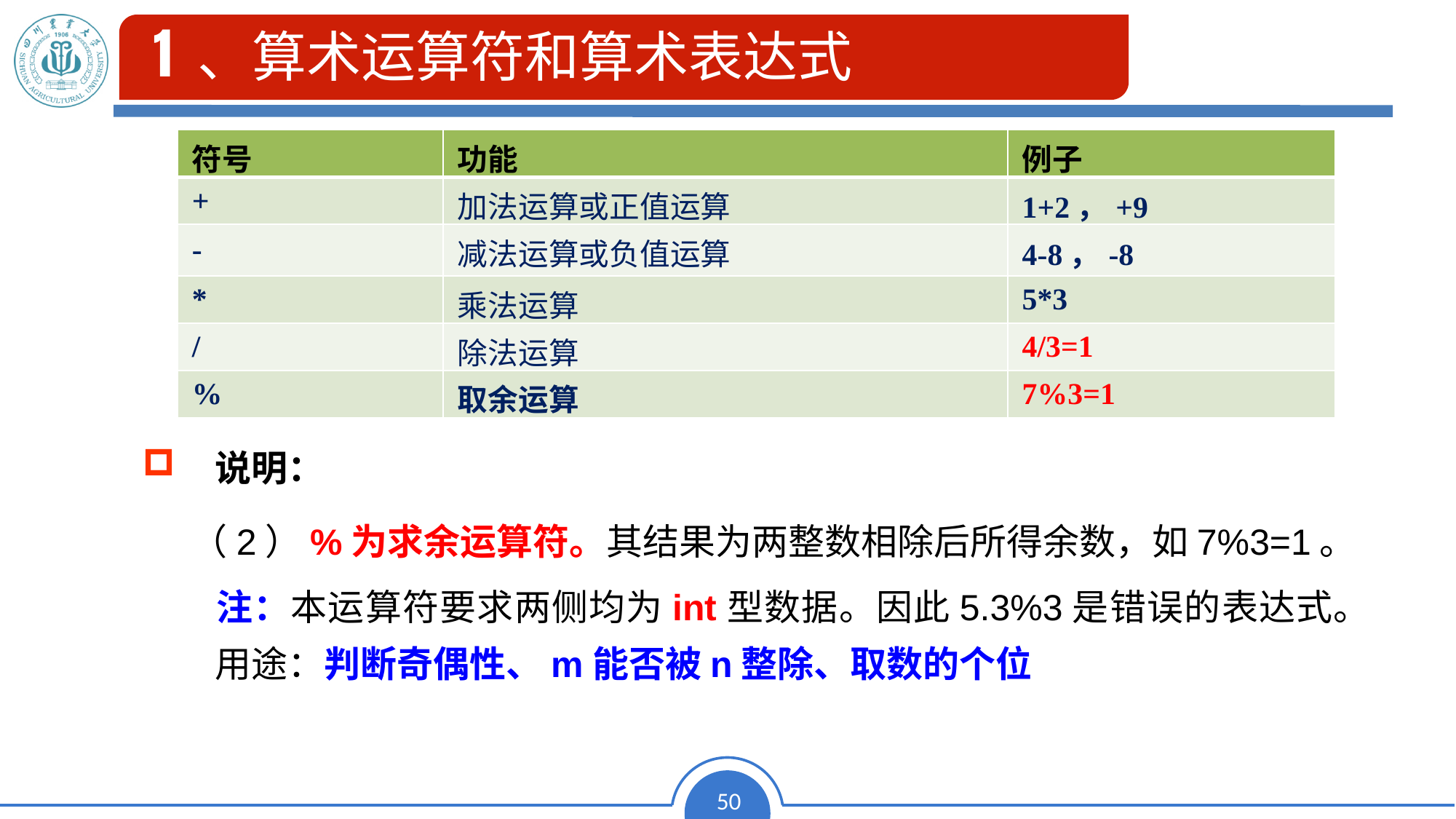

1 、算术运算符和算术表达式
| 符号 | 功能 | 例子 |
| --- | --- | --- |
| + | 加法运算或正值运算 | 1+2，+9 |
| - | 减法运算或负值运算 | 4-8，-8 |
| \* | 乘法运算 | 5\*3 |
| / | 除法运算 | 4/3=1 |
| % | 取余运算 | 7%3=1 |
说明：
    （2）%为求余运算符。其结果为两整数相除后所得余数，如7%3=1。
       注：本运算符要求两侧均为int型数据。因此5.3%3是错误的表达式。用途：判断奇偶性、m能否被n整除、取数的个位